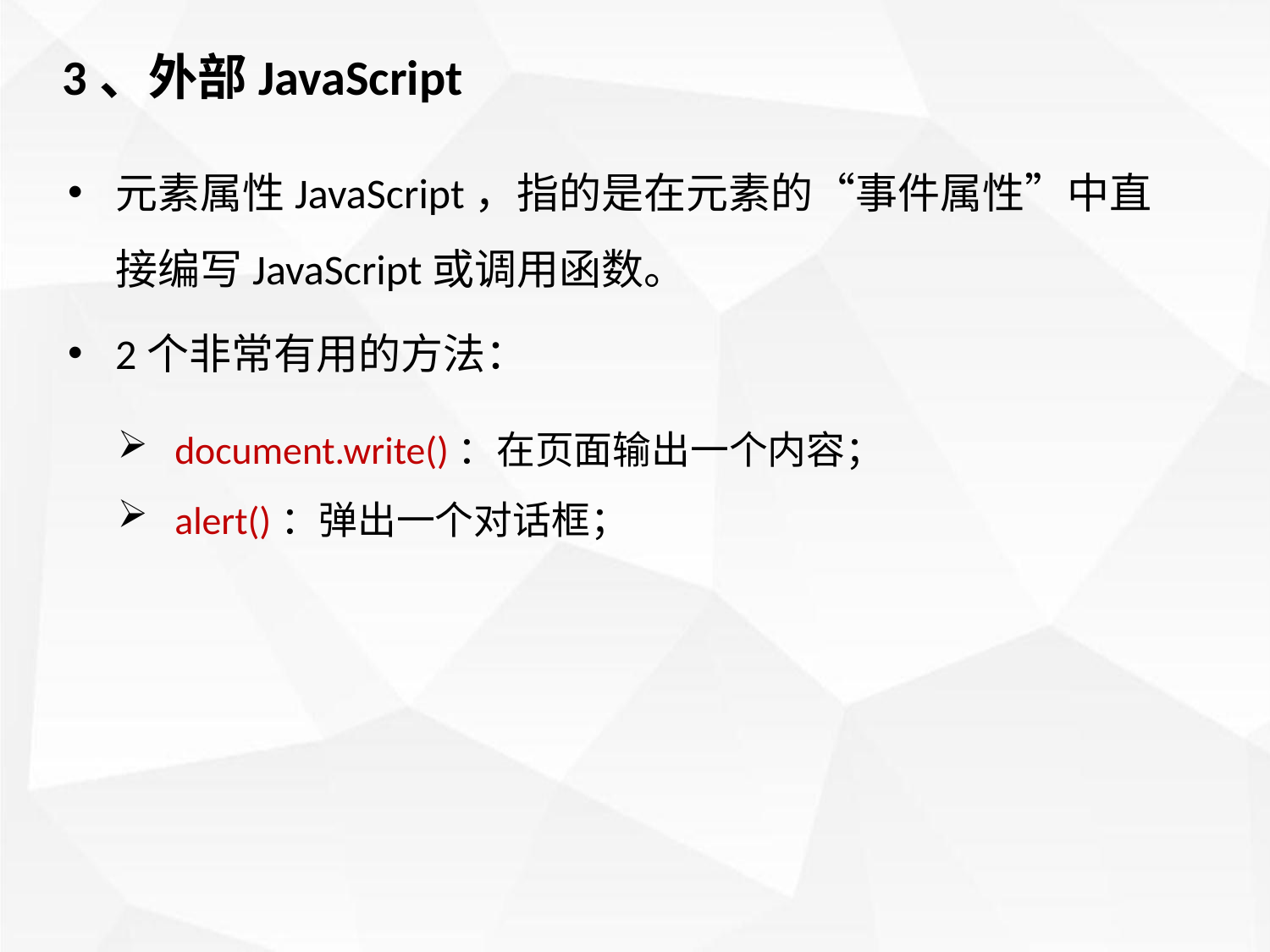

3、外部JavaScript
元素属性JavaScript，指的是在元素的“事件属性”中直接编写JavaScript或调用函数。
2个非常有用的方法：
  document.write()：在页面输出一个内容；
  alert()：弹出一个对话框；